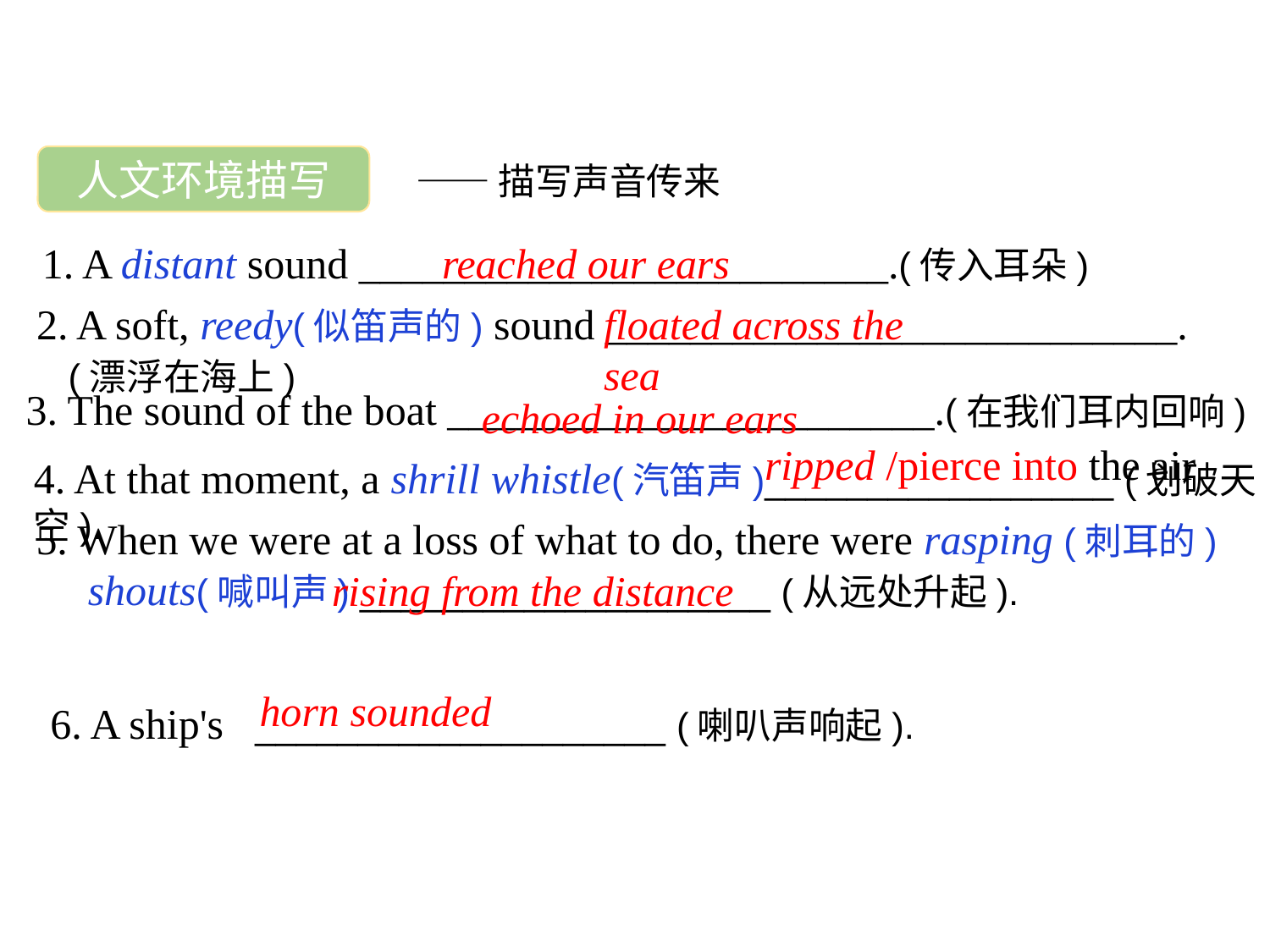

人文环境描写
——描写声音传来
1. A distant sound _________________________.(传入耳朵)
reached our ears
 2. A soft, reedy(似笛声的) sound ___________________________.
    (漂浮在海上)
floated across the sea
3. The sound of the boat _______________________.(在我们耳内回响)
echoed in our ears
ripped /pierce into the air
4. At that moment, a shrill whistle(汽笛声)_________________ (划破天空).
5. When we were at a loss of what to do, there were rasping (刺耳的)
     shouts(喊叫声) ____________________ (从远处升起).
rising from the distance
horn sounded
6. A ship's   ____________________ (喇叭声响起).